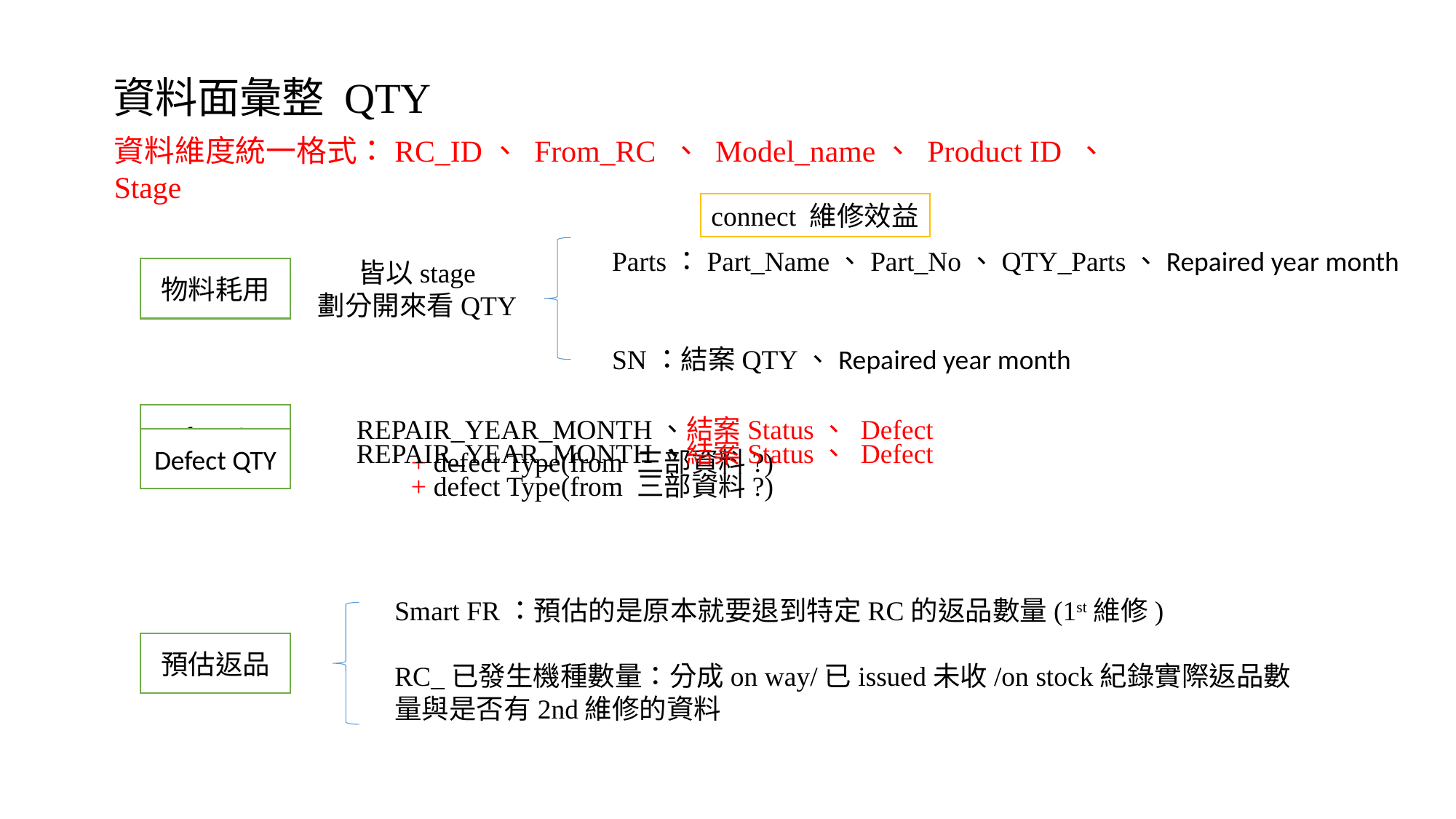

# 資料面彙整 QTY
資料維度統一格式：RC_ID、 From_RC 、 Model_name、 Product ID 、 Stage
connect 維修效益

Parts：Part_Name、Part_No、QTY_Parts、Repaired year month

SN：結案QTY、Repaired year month

皆以stage
劃分開來看QTY
物料耗用
Defect QTY
REPAIR_YEAR_MONTH、結案Status、 Defect
+ defect Type(from 三部資料?)
Defect QTY
REPAIR_YEAR_MONTH、結案Status、 Defect
+ defect Type(from 三部資料?)
Smart FR：預估的是原本就要退到特定RC的返品數量(1st維修)

RC_已發生機種數量：分成on way/已issued未收/on stock紀錄實際返品數量與是否有2nd維修的資料

預估返品